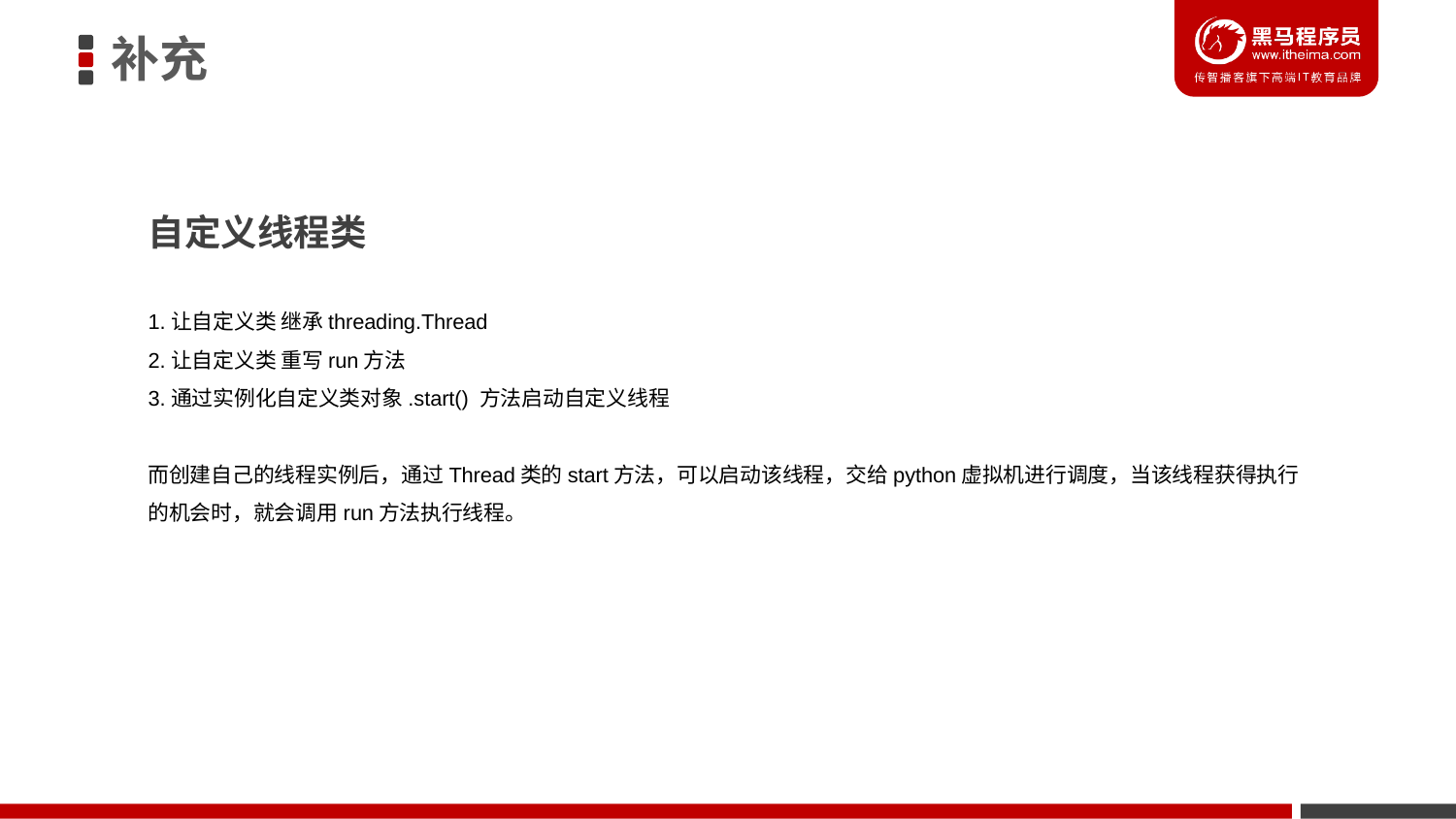

补充
自定义线程类
1.让自定义类 继承threading.Thread
2.让自定义类 重写run方法
3.通过实例化自定义类对象.start() 方法启动自定义线程

而创建自己的线程实例后，通过Thread类的start方法，可以启动该线程，交给python虚拟机进行调度，当该线程获得执行的机会时，就会调用run方法执行线程。